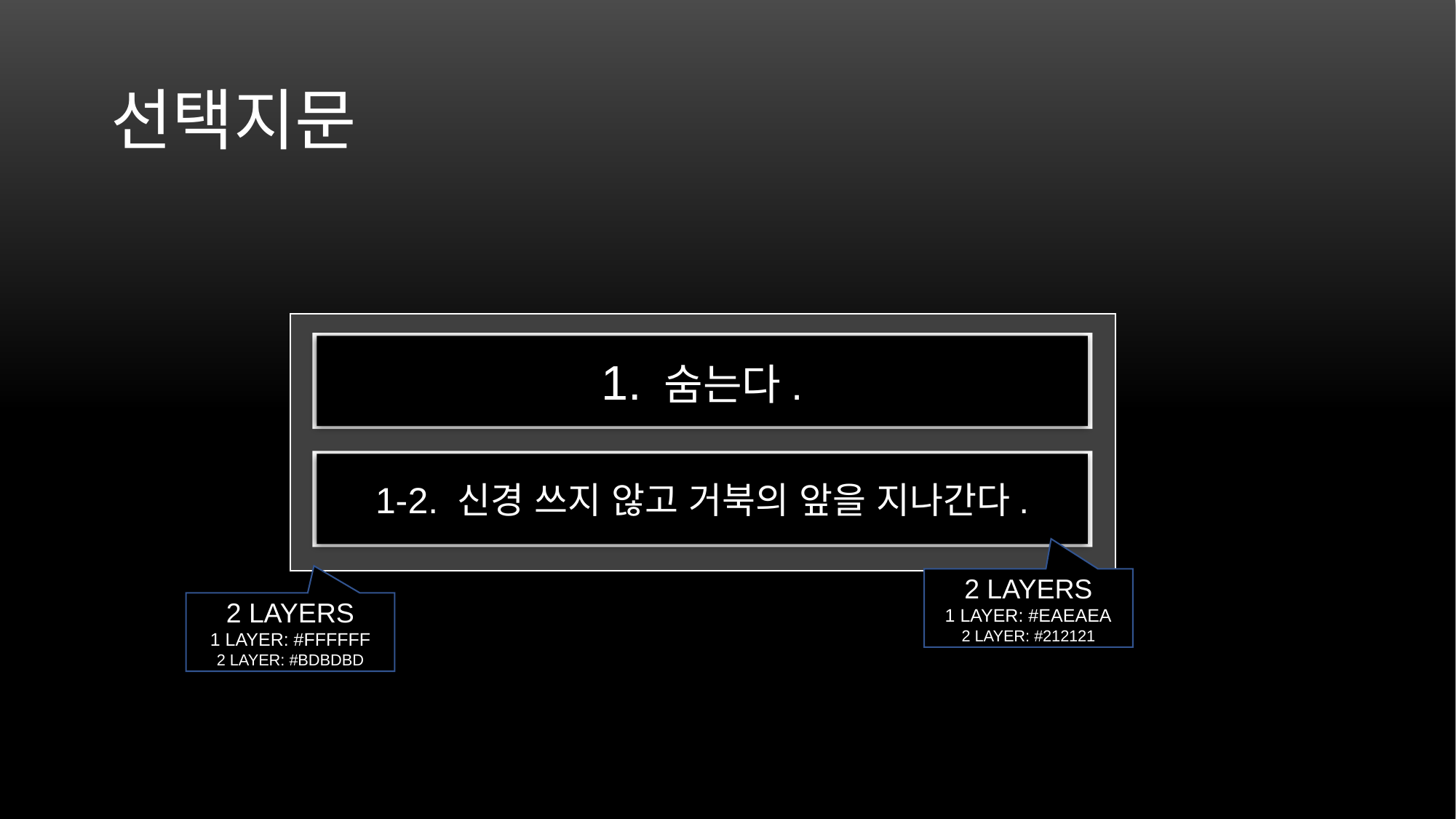

# 선택지문

1. 숨는다.

1-2. 신경 쓰지 않고 거북의 앞을 지나간다.
2 LAYERS
1 LAYER: #EAEAEA
2 LAYER: #212121
2 LAYERS
1 LAYER: #FFFFFF
2 LAYER: #BDBDBD